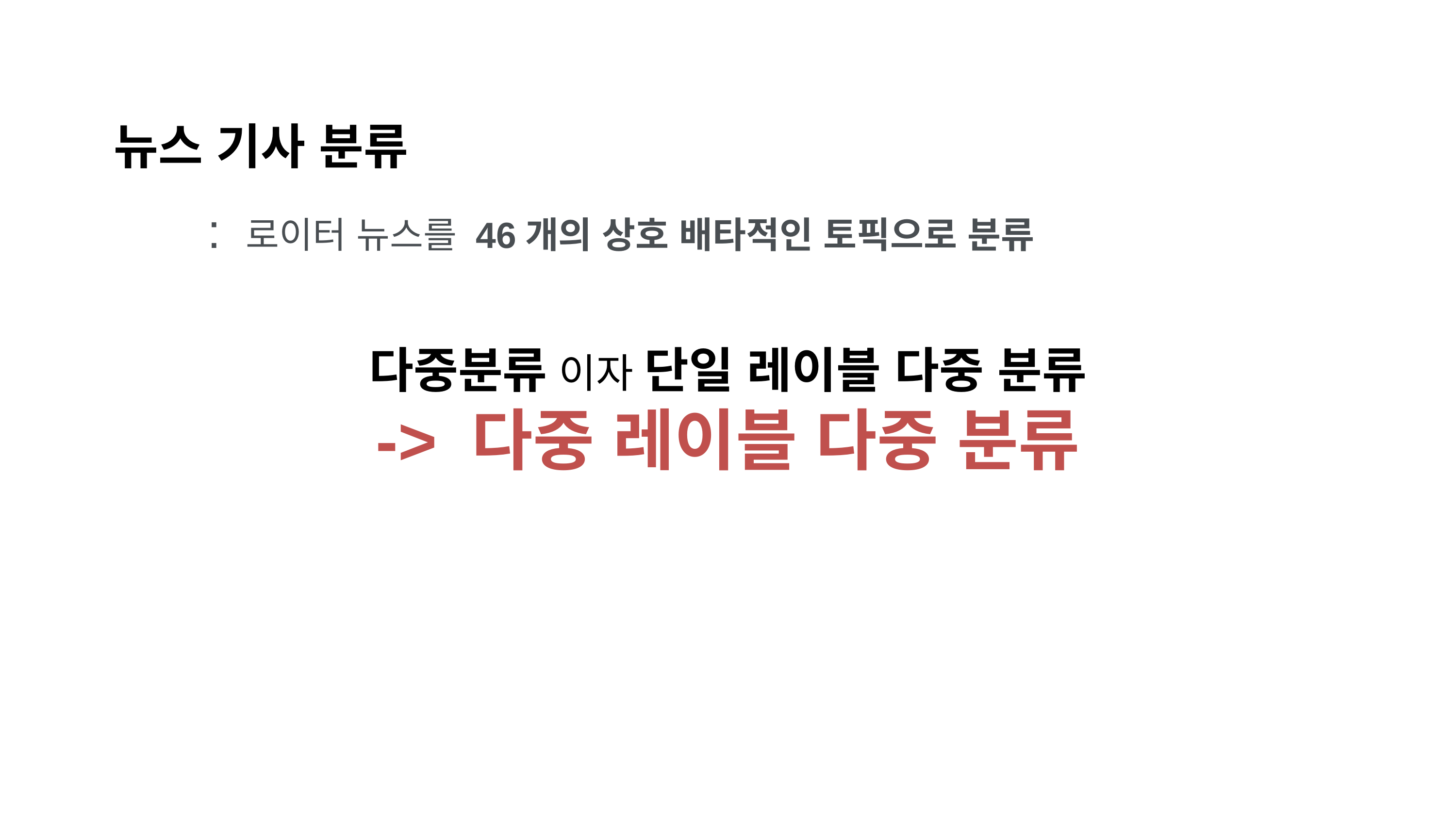

뉴스 기사 분류
: 로이터 뉴스를 46개의 상호 배타적인 토픽으로 분류
다중분류 이자 단일 레이블 다중 분류
-> 다중 레이블 다중 분류